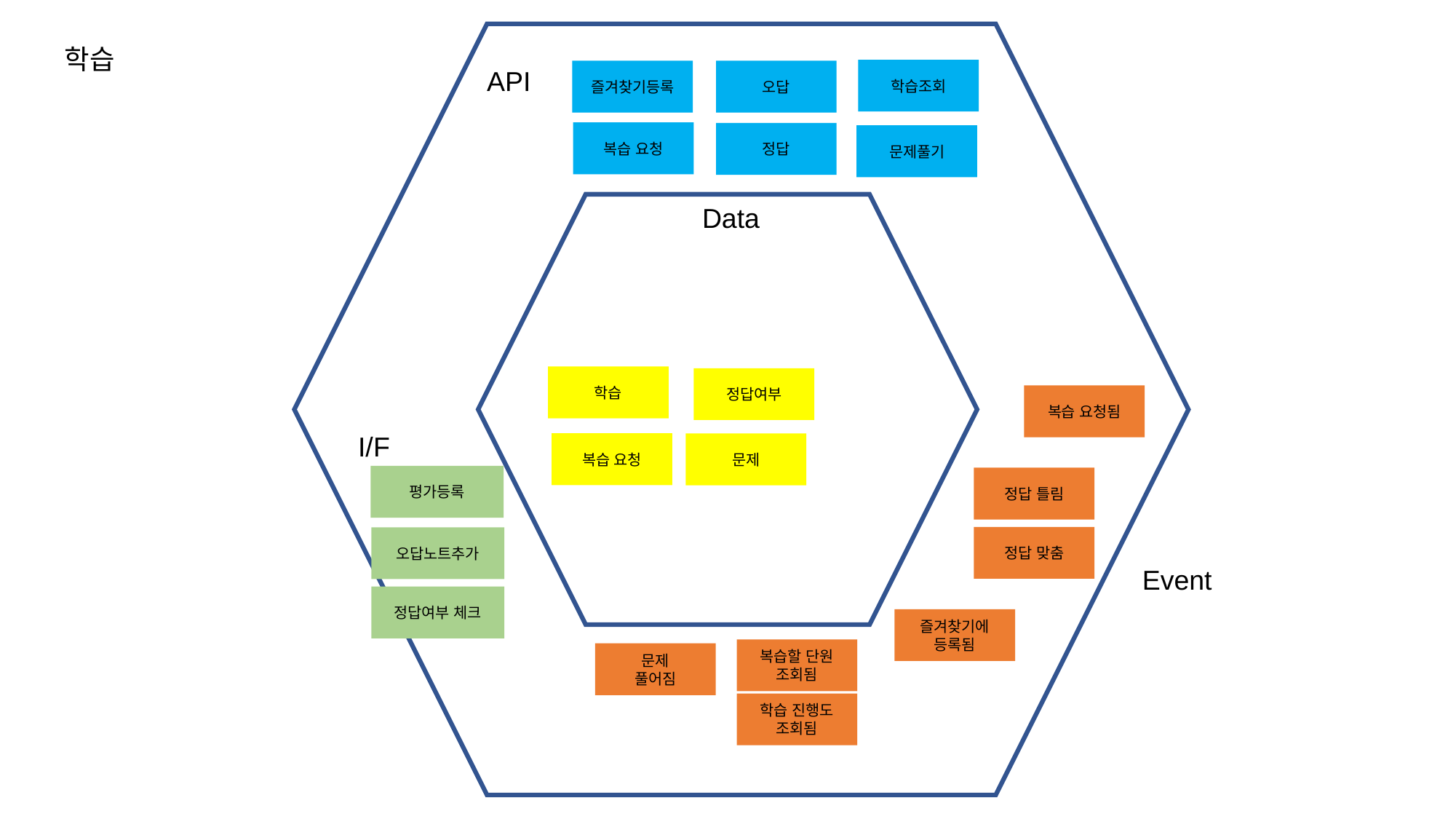

학습
API
학습조회
오답
즐겨찾기등록
복습 요청
정답
문제풀기
Data
학습
정답여부
복습 요청됨
I/F
복습 요청
문제
평가등록
정답 틀림
정답 맞춤
오답노트추가
Event
정답여부 체크
즐겨찾기에
등록됨
복습할 단원
조회됨
문제
풀어짐
학습 진행도 조회됨